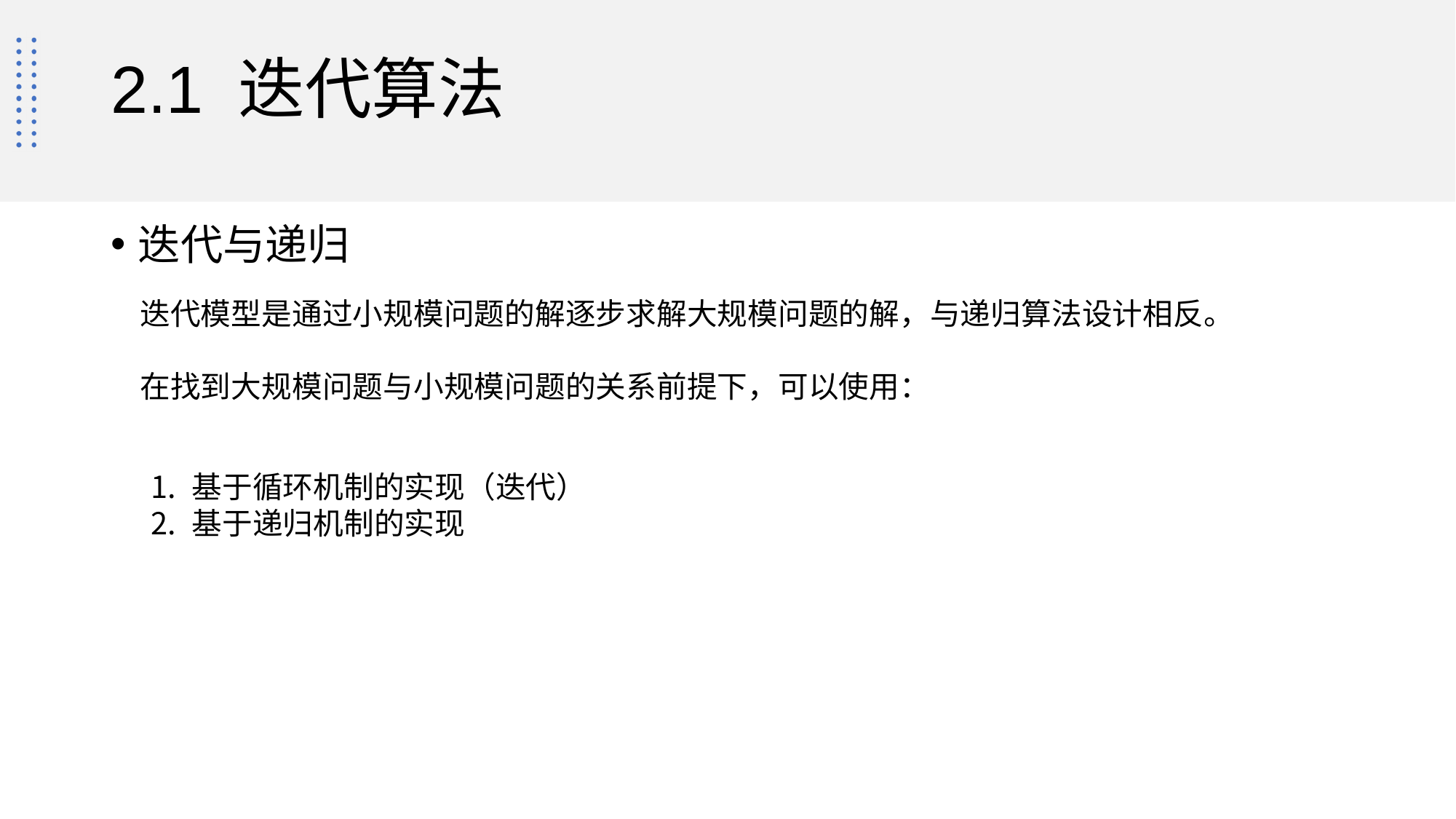

# 2.1 迭代算法
迭代与递归
迭代模型是通过小规模问题的解逐步求解大规模问题的解，与递归算法设计相反。

在找到大规模问题与小规模问题的关系前提下，可以使用：
基于循环机制的实现（迭代）
基于递归机制的实现